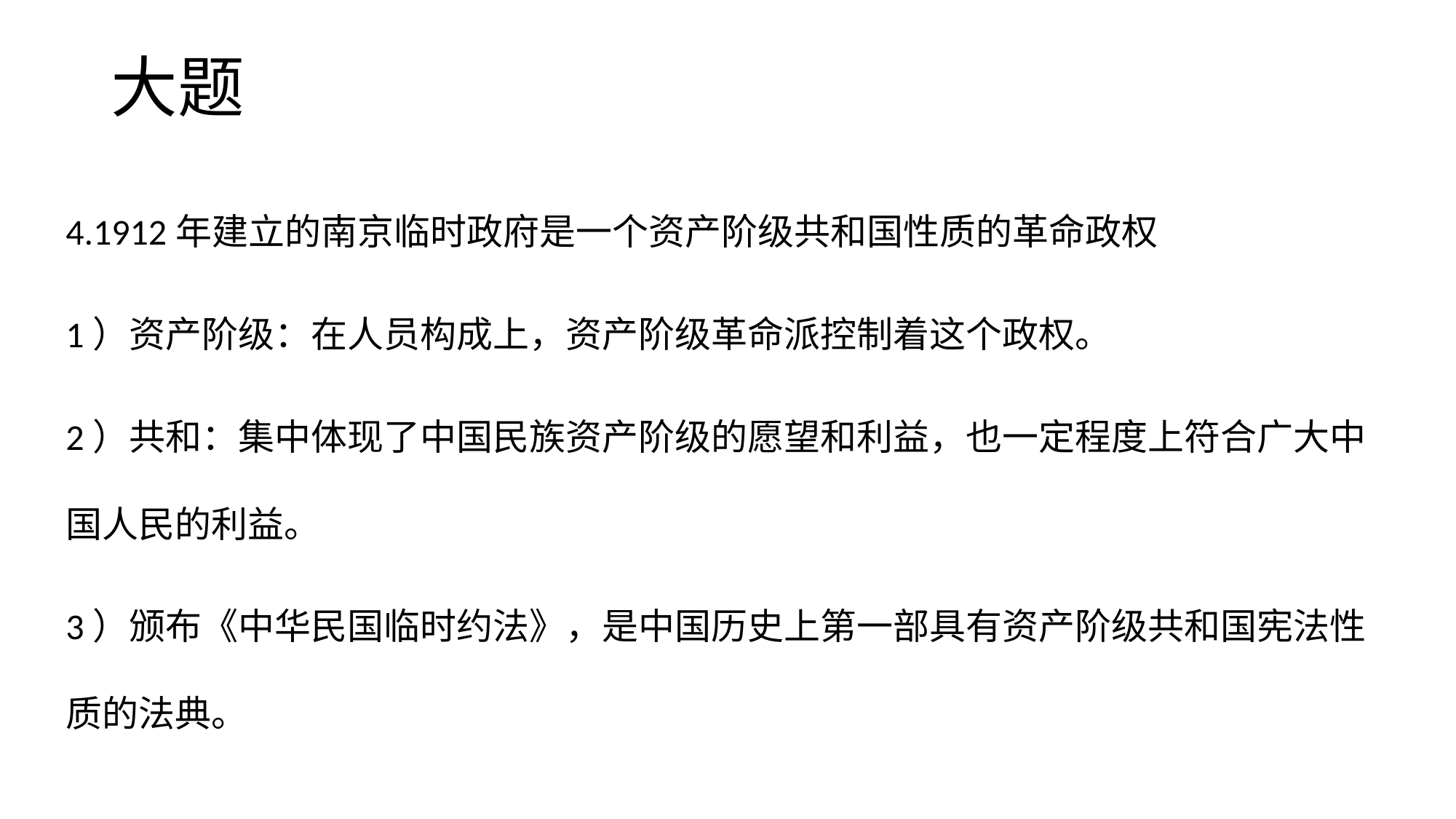

# 大题
4.1912年建立的南京临时政府是一个资产阶级共和国性质的革命政权
1）资产阶级：在人员构成上，资产阶级革命派控制着这个政权。
2）共和：集中体现了中国民族资产阶级的愿望和利益，也一定程度上符合广大中国人民的利益。
3）颁布《中华民国临时约法》，是中国历史上第一部具有资产阶级共和国宪法性质的法典。